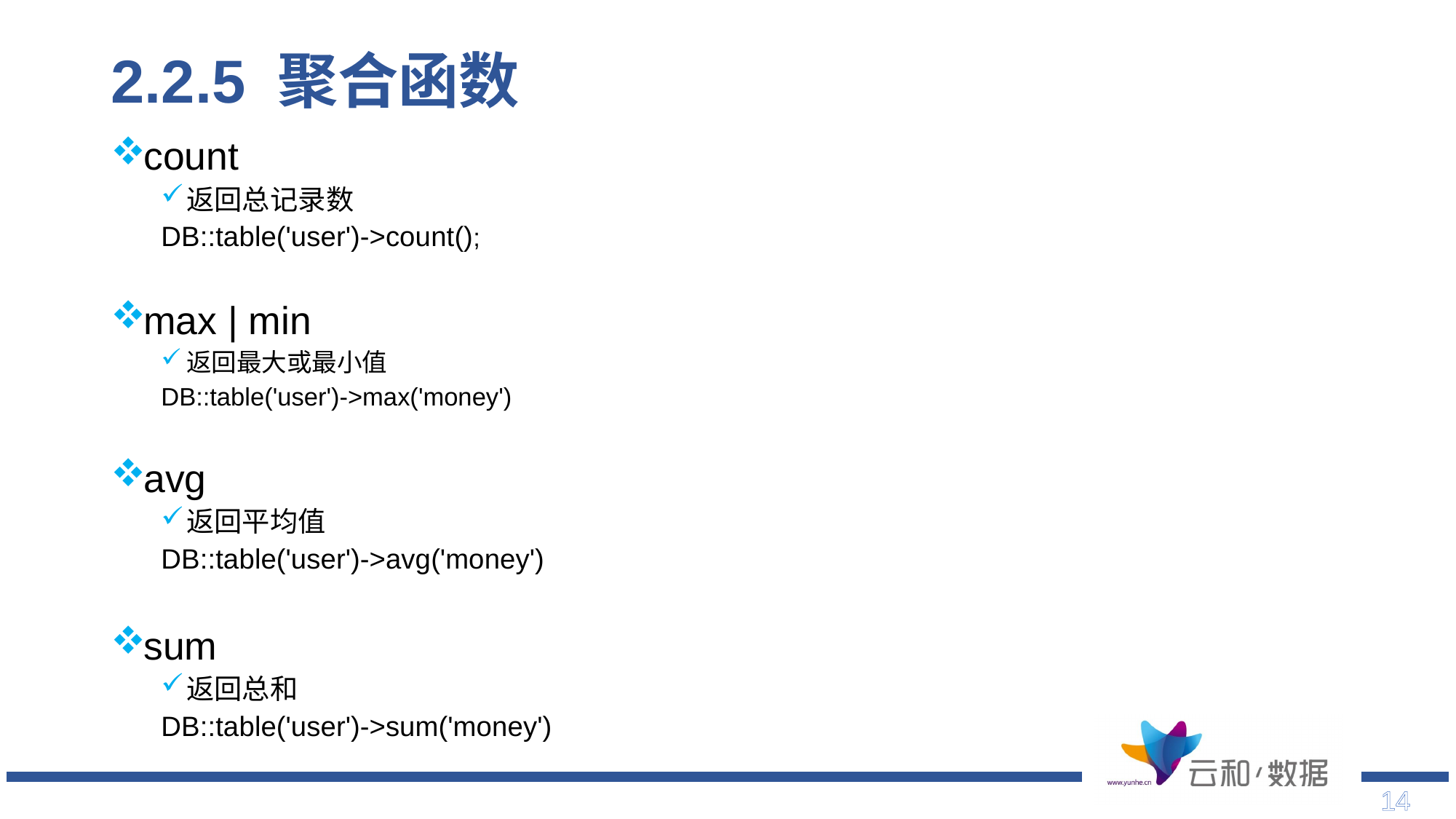

# 2.2.5 聚合函数
count
返回总记录数
DB::table('user')->count();

max | min
返回最大或最小值
DB::table('user')->max('money')

avg
返回平均值
DB::table('user')->avg('money')

sum
返回总和
DB::table('user')->sum('money')